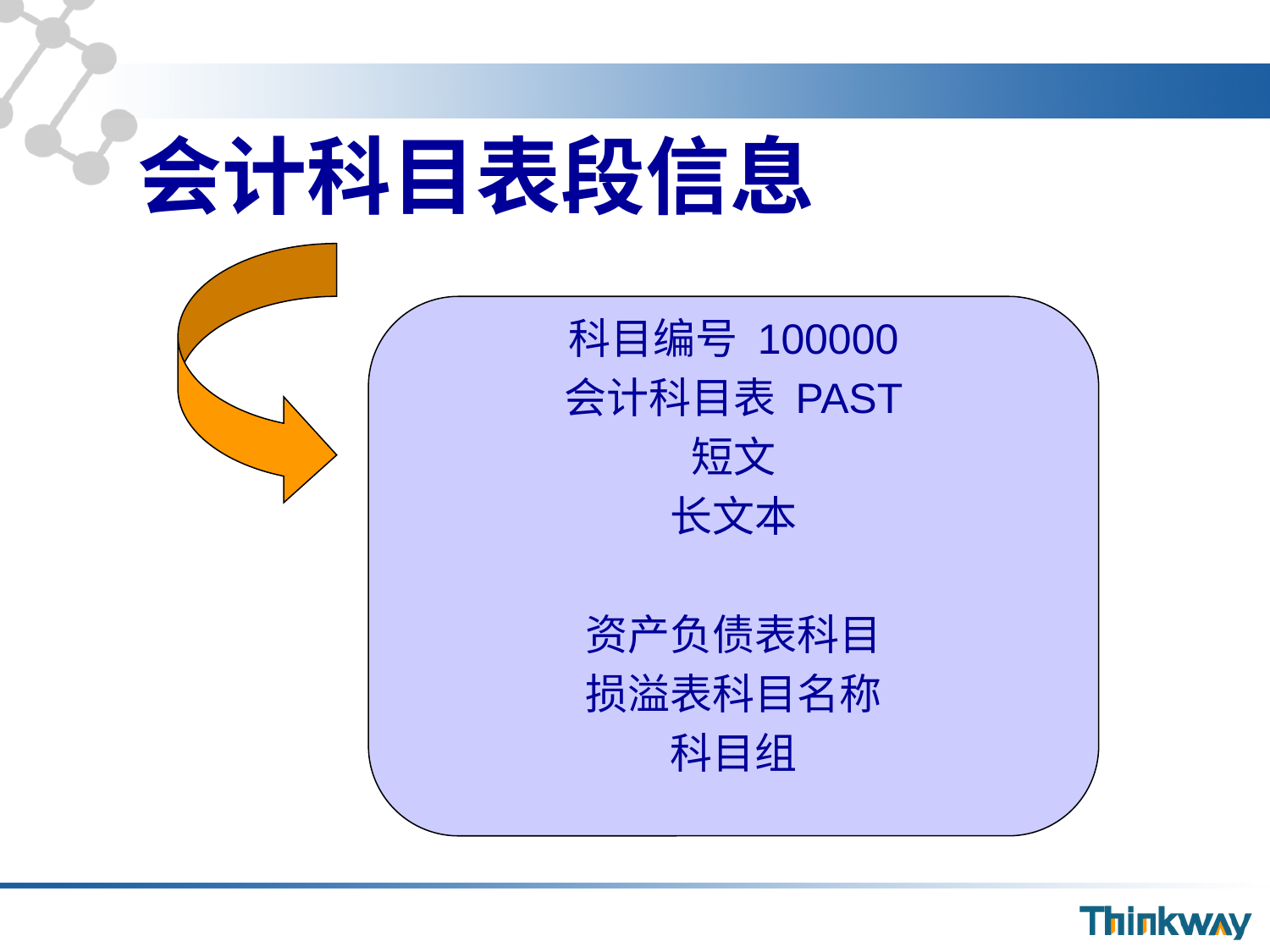

# 会计科目表段信息

科目编号 100000
会计科目表 PAST
短文
长文本

资产负债表科目
损溢表科目名称
科目组